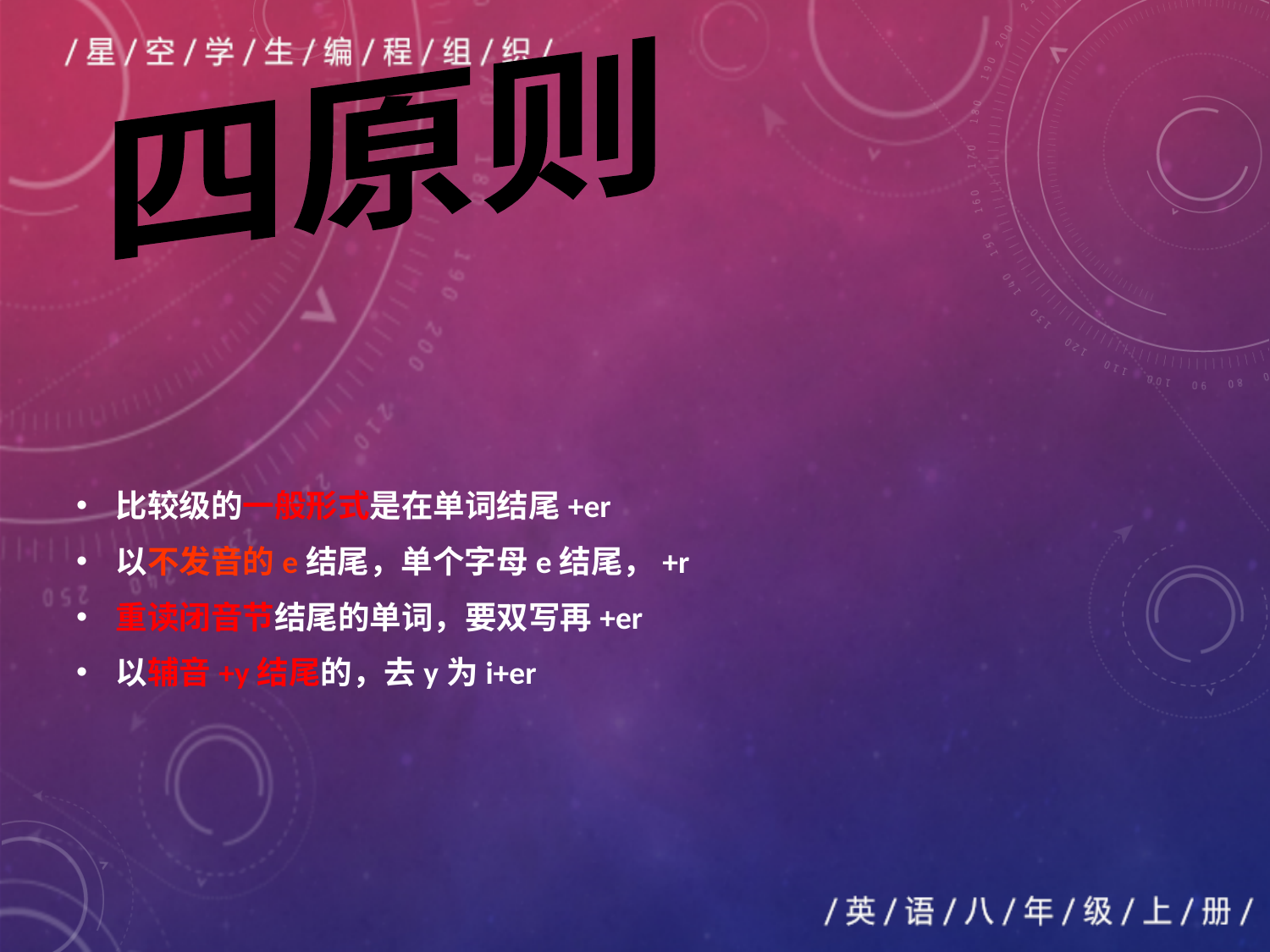

四原则
比较级的一般形式是在单词结尾+er
以不发音的e结尾，单个字母e结尾，+r
重读闭音节结尾的单词，要双写再+er
以辅音+y结尾的，去y为i+er